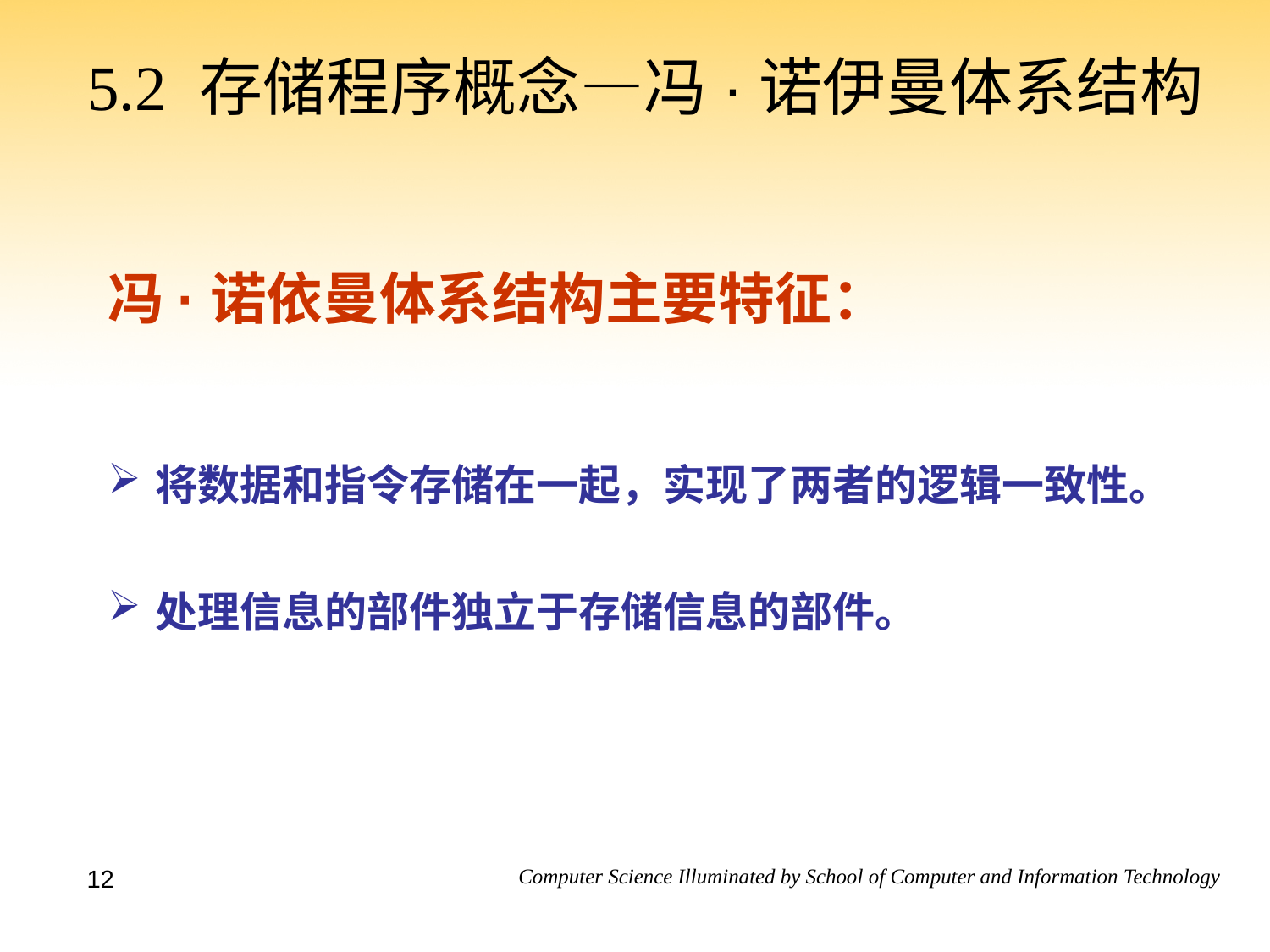

# 5.2 存储程序概念—冯·诺伊曼体系结构
冯·诺依曼体系结构主要特征：

将数据和指令存储在一起，实现了两者的逻辑一致性。
处理信息的部件独立于存储信息的部件。
12